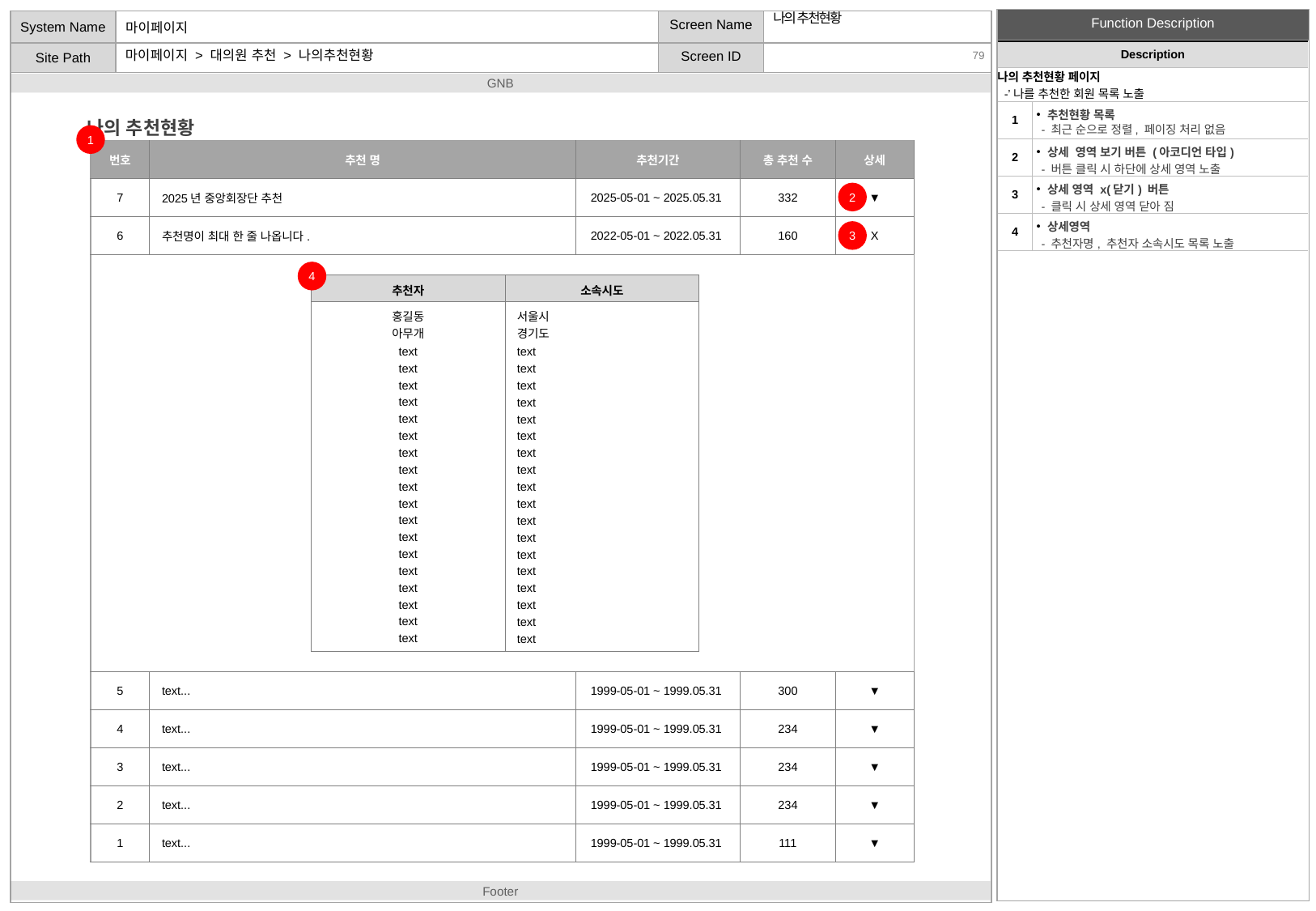

나의 추천현황
| Description |  |
| --- | --- |
| 나의 추천현황 페이지 -’나를 추천한 회원 목록 노출 |  |
| 1 | 추천현황 목록 - 최근 순으로 정렬, 페이징 처리 없음 |
| 2 | 상세 영역 보기 버튼 (아코디언 타입) - 버튼 클릭 시 하단에 상세 영역 노출 |
| 3 | 상세 영역 x(닫기) 버튼 - 클릭 시 상세 영역 닫아 짐 |
| 4 | 상세영역 - 추천자명, 추천자 소속시도 목록 노출 |

# 마이페이지 > 대의원 추천 > 나의추천현황
나의 추천현황
1
| 번호 | 추천 명 | 추천기간 | 총 추천 수 | 상세 |
| --- | --- | --- | --- | --- |
| 7 | 2025년 중앙회장단 추천 | 2025-05-01 ~ 2025.05.31 | 332 | ▼ |
| 6 | 추천명이 최대 한 줄 나옵니다. | 2022-05-01 ~ 2022.05.31 | 160 | X |
|  |  |  |  |  |
| 5 | text... | 1999-05-01 ~ 1999.05.31 | 300 | ▼ |
| 4 | text... | 1999-05-01 ~ 1999.05.31 | 234 | ▼ |
| 3 | text... | 1999-05-01 ~ 1999.05.31 | 234 | ▼ |
| 2 | text... | 1999-05-01 ~ 1999.05.31 | 234 | ▼ |
| 1 | text... | 1999-05-01 ~ 1999.05.31 | 111 | ▼ |
2
3
4
| 추천자 | 소속시도 |
| --- | --- |
| 홍길동 아무개 text text text text text text text text text text text text text text text text text text | 서울시 경기도 text text text text text text text text text text text text text text text text text text |